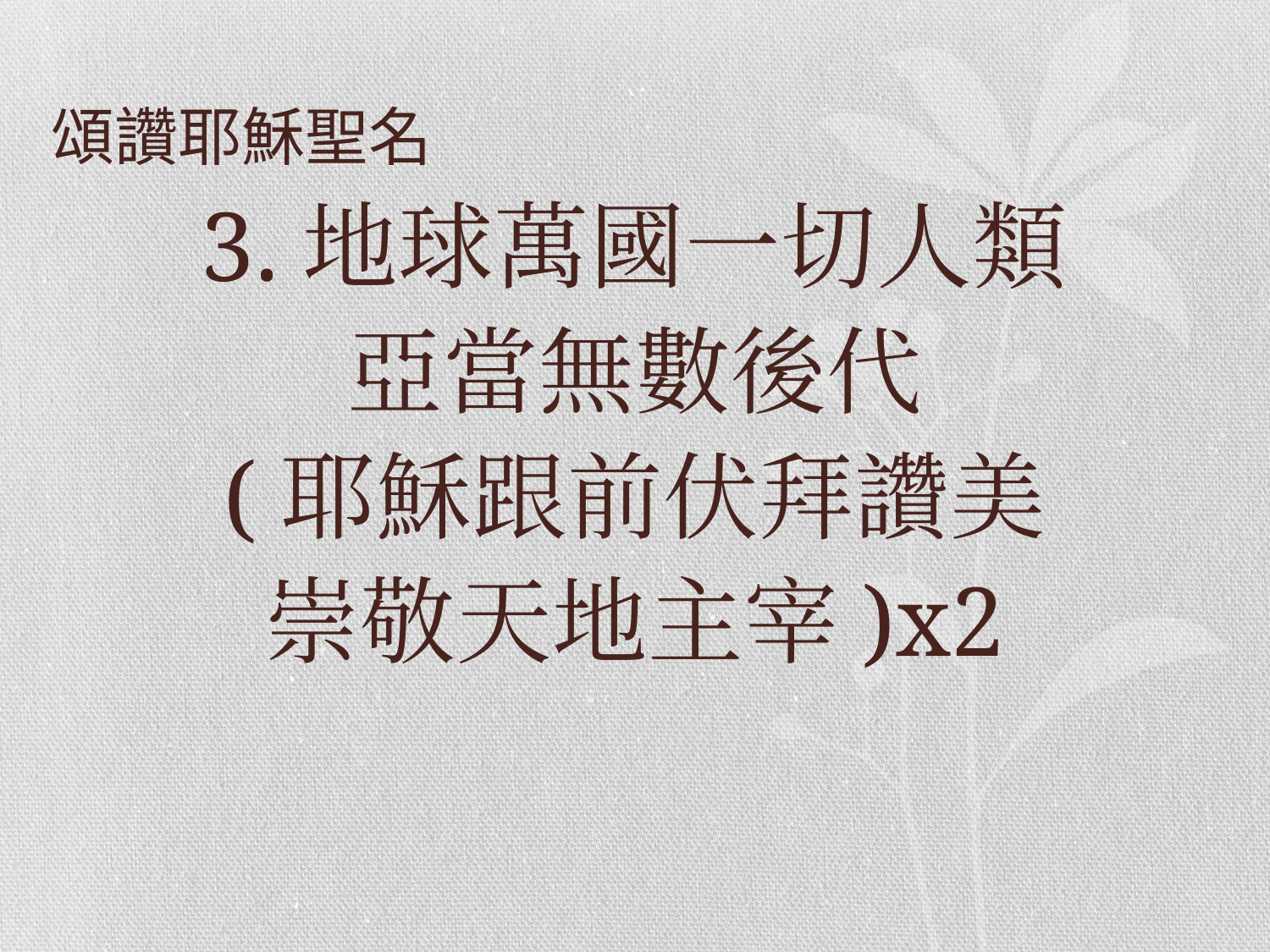

# 頌讚耶穌聖名
3.地球萬國一切人類
亞當無數後代
(耶穌跟前伏拜讚美
崇敬天地主宰)x2